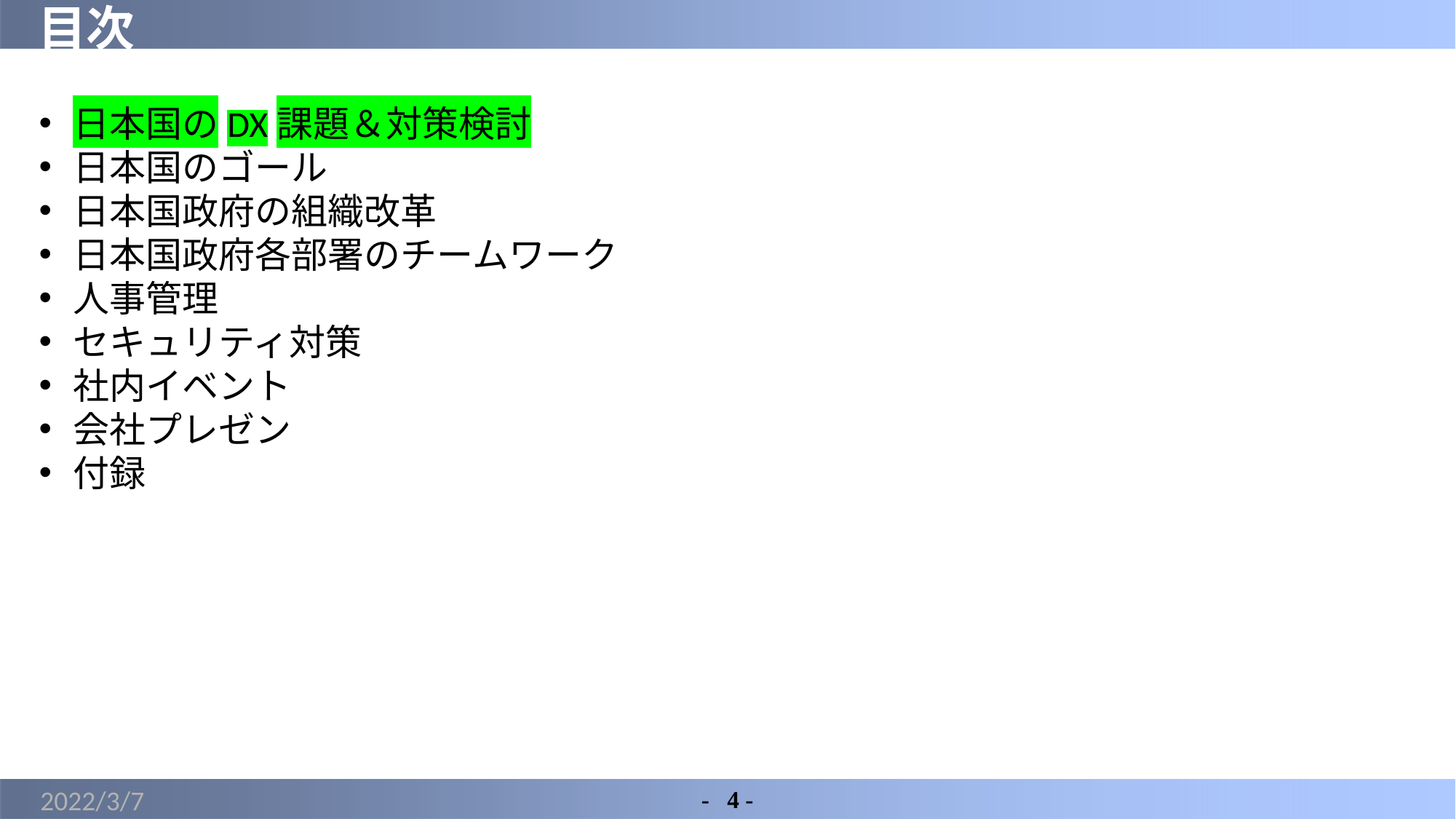

# 目次
日本国のDX課題＆対策検討
日本国のゴール
日本国政府の組織改革
日本国政府各部署のチームワーク
人事管理
セキュリティ対策
社内イベント
会社プレゼン
付録
2022/3/7
-	4 -